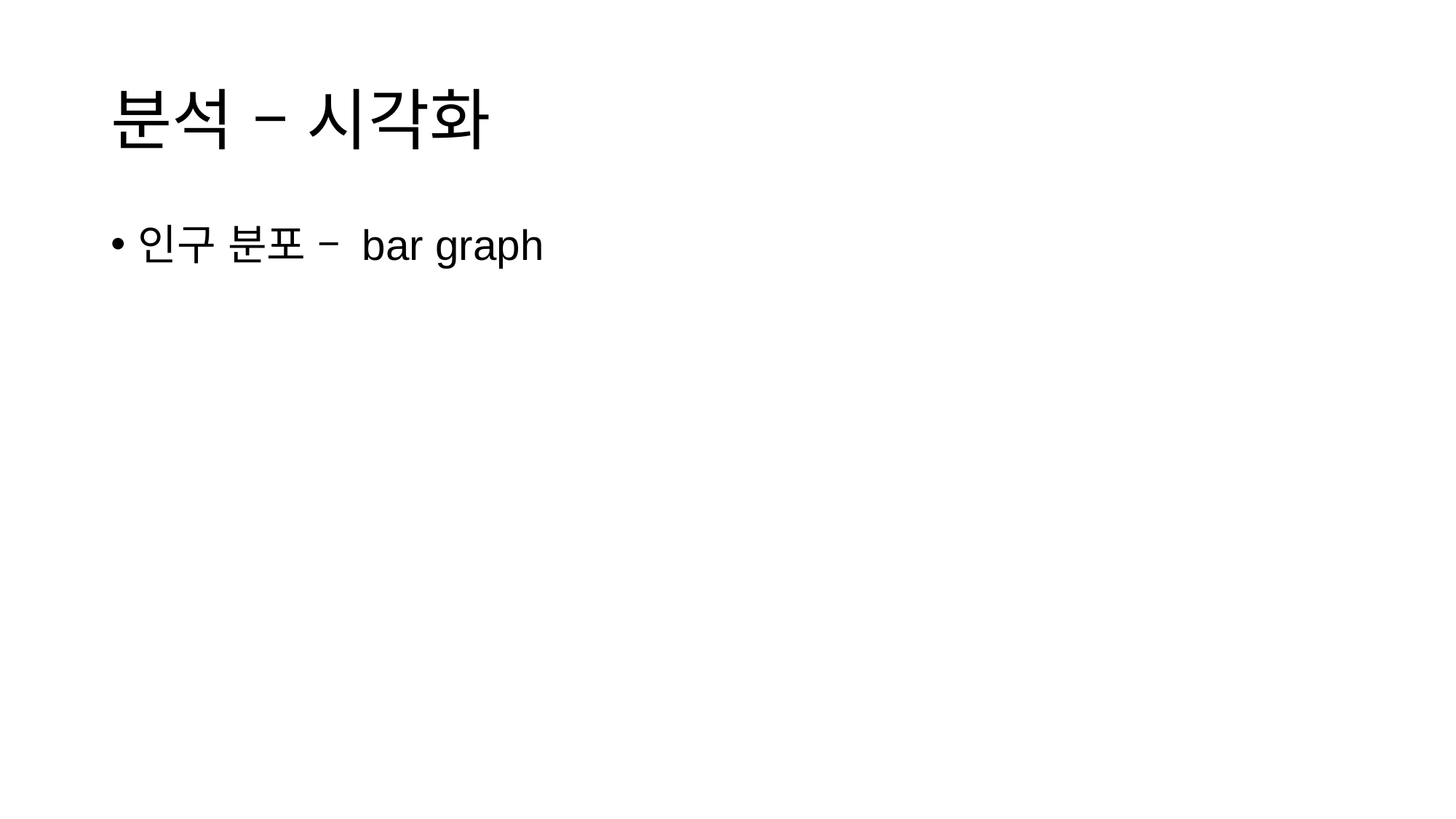

# 분석 – 시각화
인구 분포 – bar graph